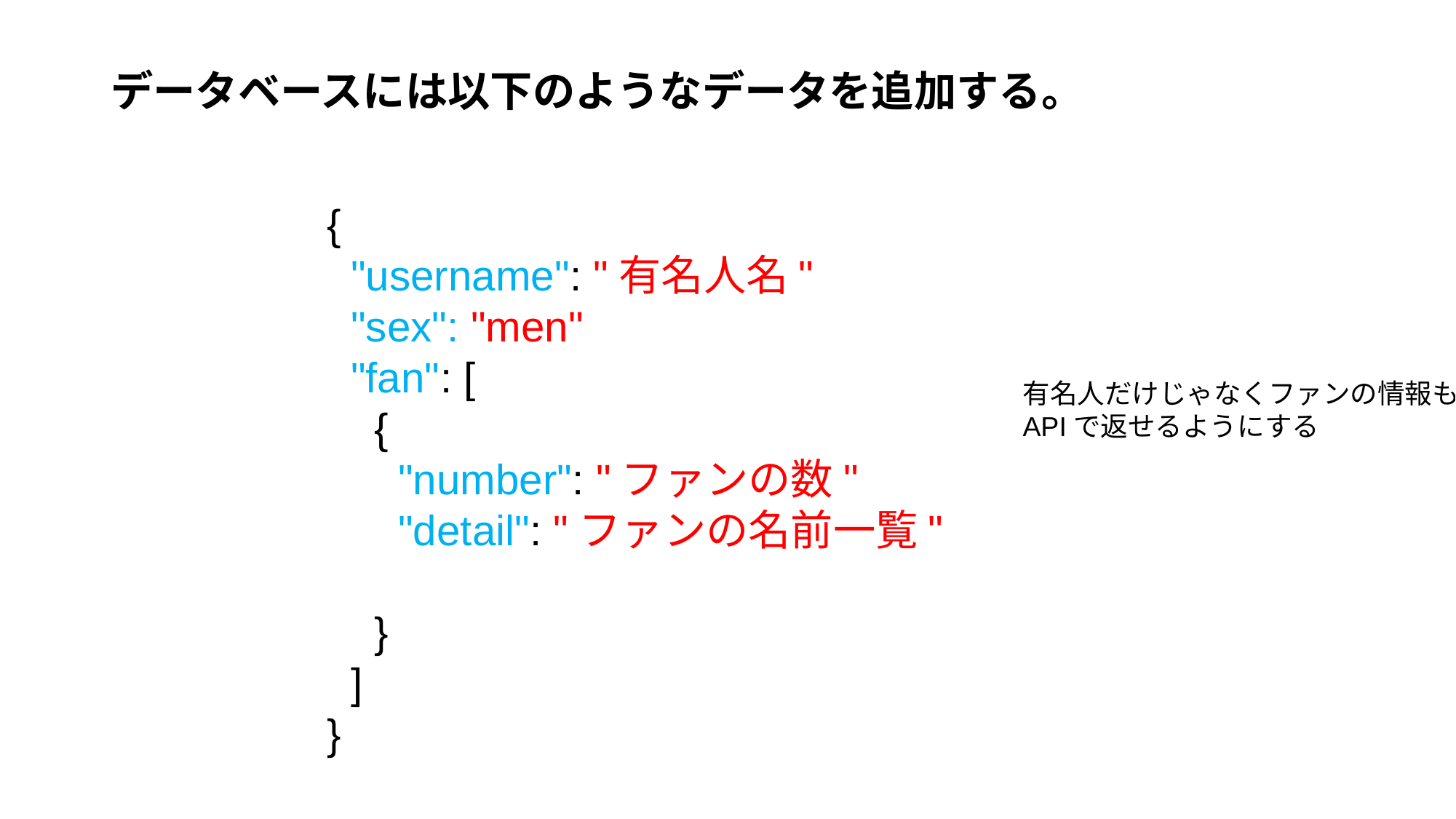

データベースには以下のようなデータを追加する。
{
  "username": "有名人名"
  "sex": "men"
  "fan": [
    {
      "number": "ファンの数"
      "detail": "ファンの名前一覧"

    }
  ]
}
有名人だけじゃなくファンの情報も
APIで返せるようにする